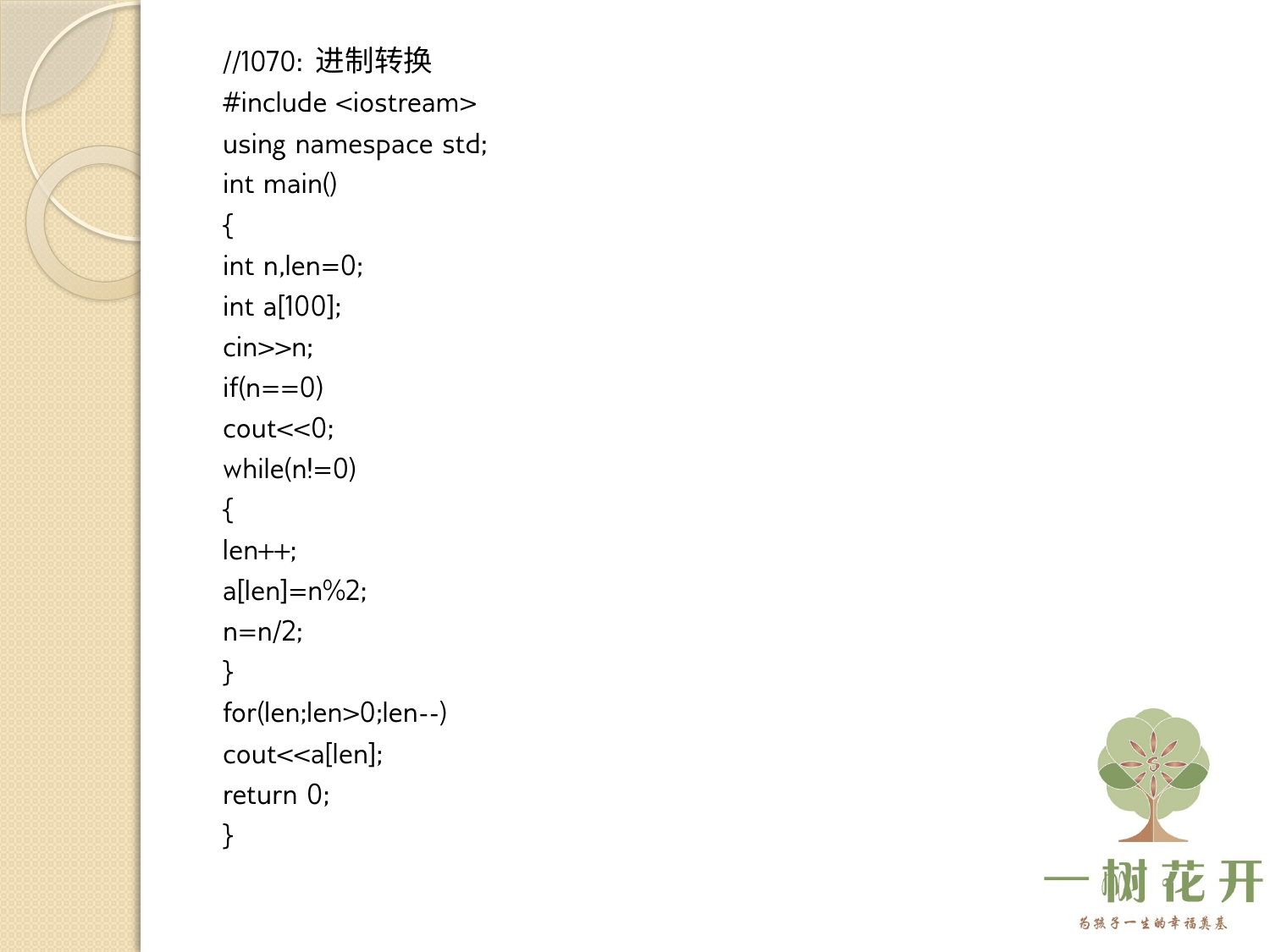

//1070: 进制转换
#include <iostream>
using namespace std;
int main()
{
	int n,len=0;
	int a[100];
	cin>>n;
	if(n==0)
		cout<<0;
	while(n!=0)
	{
		len++;
		a[len]=n%2;
		n=n/2;
	}
	for(len;len>0;len--)
		cout<<a[len];
	return 0;
}